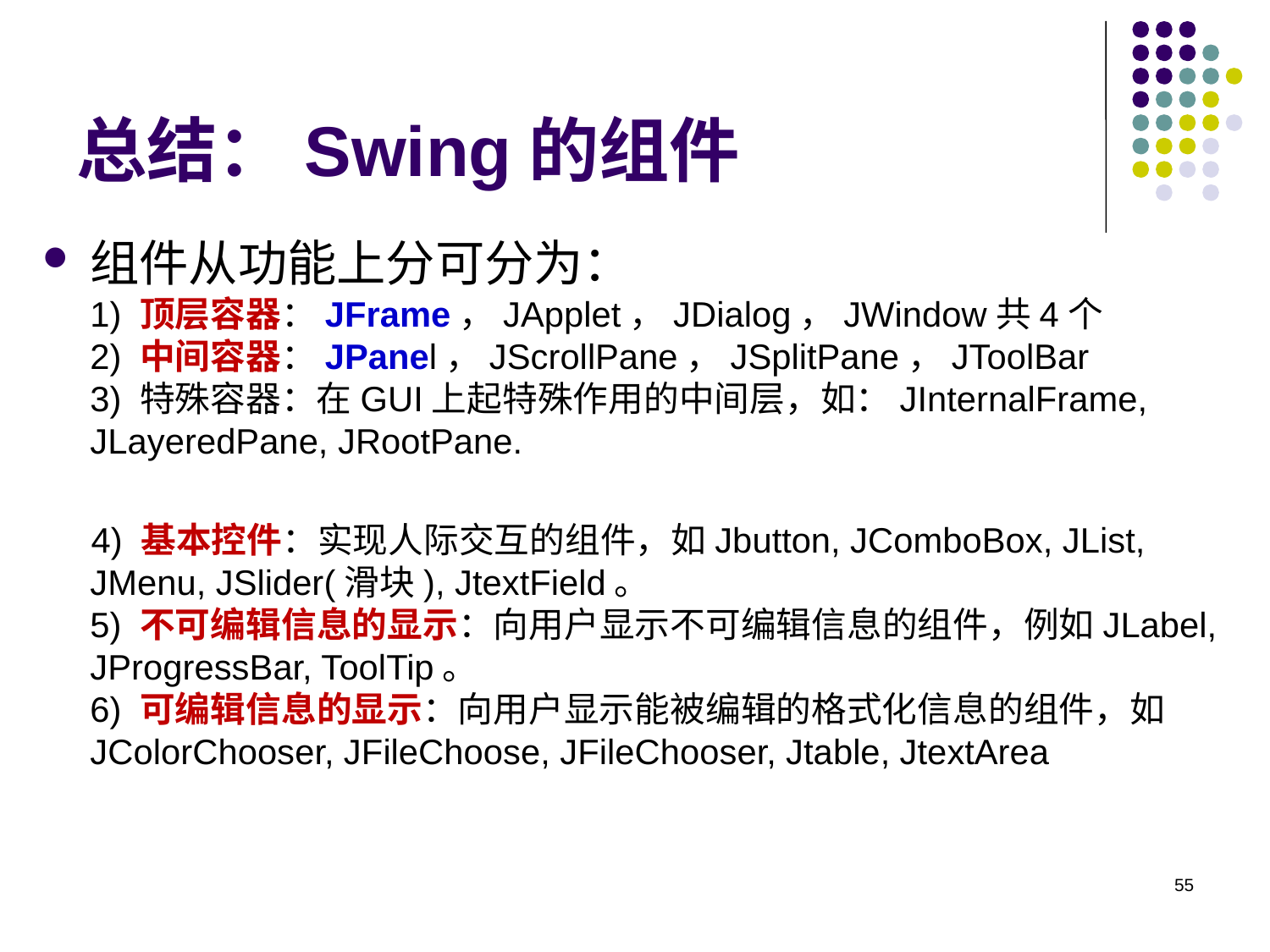

# 总结：Swing的组件
组件从功能上分可分为：
1) 顶层容器：JFrame，JApplet，JDialog，JWindow共4个 
2) 中间容器：JPanel，JScrollPane，JSplitPane，JToolBar　 
3) 特殊容器：在GUI上起特殊作用的中间层，如：JInternalFrame, JLayeredPane, JRootPane.

     4) 基本控件：实现人际交互的组件，如Jbutton, JComboBox, JList, JMenu, JSlider(滑块), JtextField。 
5) 不可编辑信息的显示：向用户显示不可编辑信息的组件，例如JLabel, JProgressBar, ToolTip。 
6) 可编辑信息的显示：向用户显示能被编辑的格式化信息的组件，如JColorChooser, JFileChoose, JFileChooser, Jtable, JtextArea
55